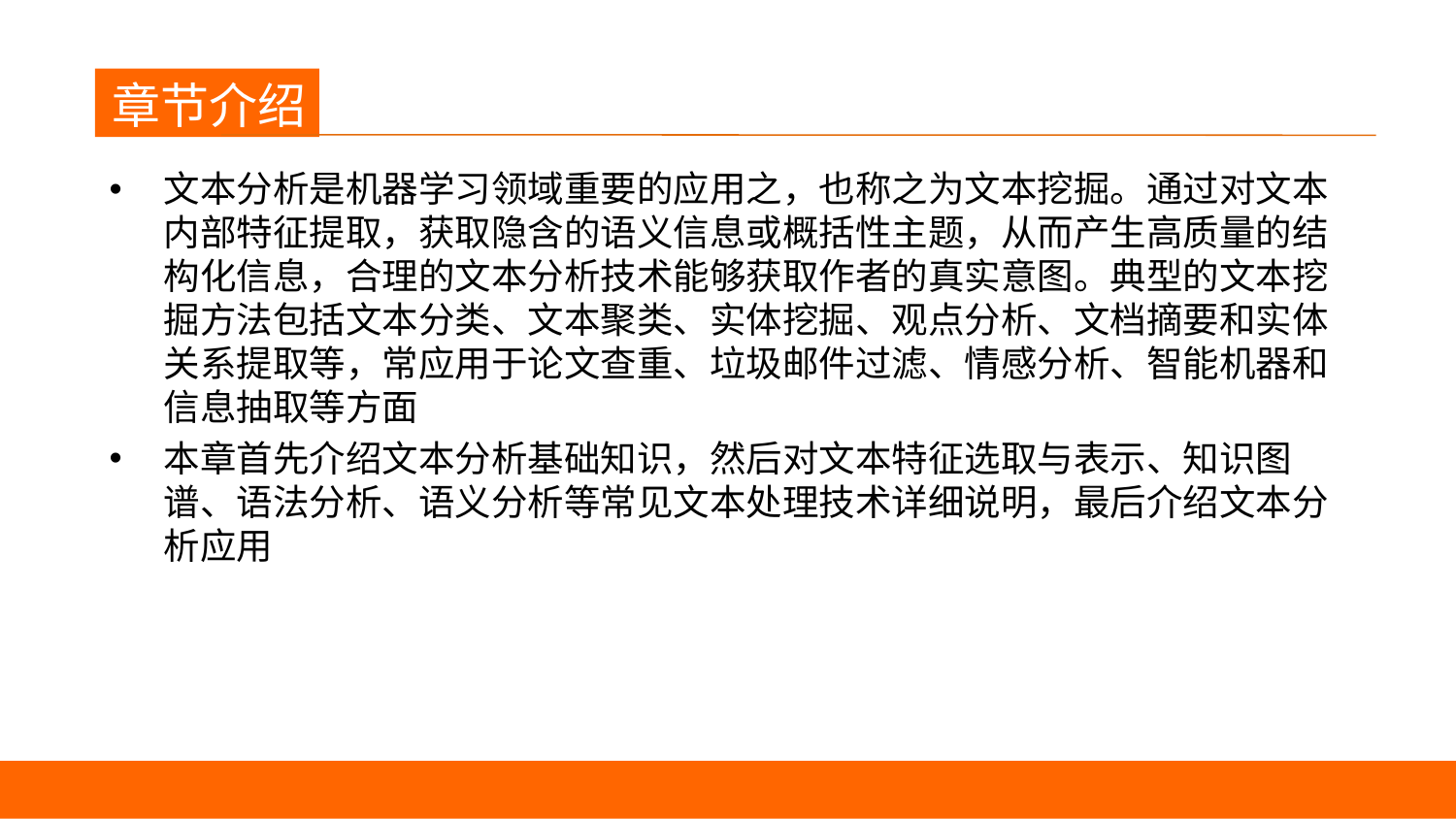

章节介绍
文本分析是机器学习领域重要的应用之，也称之为文本挖掘。通过对文本内部特征提取，获取隐含的语义信息或概括性主题，从而产生高质量的结构化信息，合理的文本分析技术能够获取作者的真实意图。典型的文本挖掘方法包括文本分类、文本聚类、实体挖掘、观点分析、文档摘要和实体关系提取等，常应用于论文查重、垃圾邮件过滤、情感分析、智能机器和信息抽取等方面
本章首先介绍文本分析基础知识，然后对文本特征选取与表示、知识图谱、语法分析、语义分析等常见文本处理技术详细说明，最后介绍文本分析应用